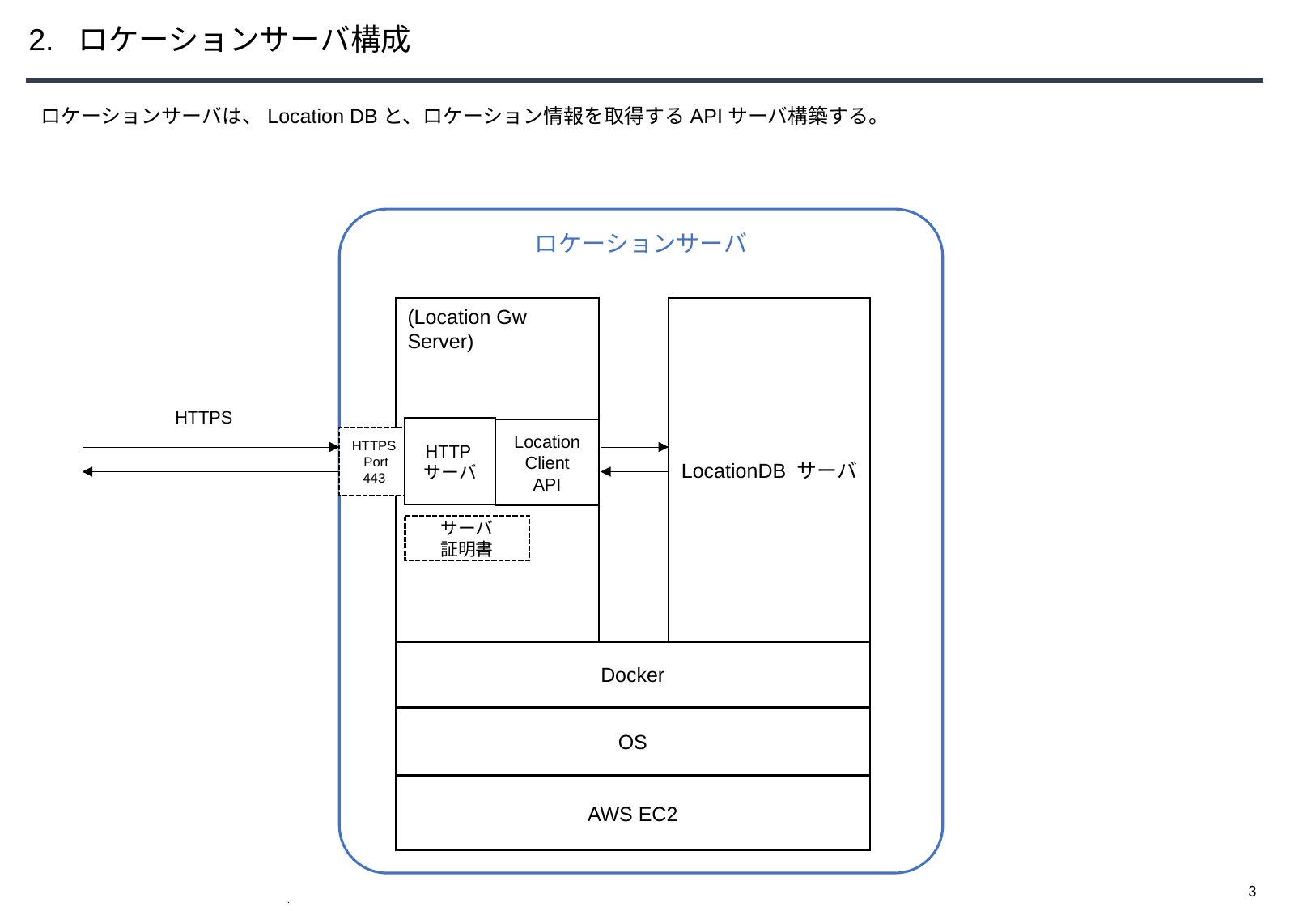

2.  ロケーションサーバ構成
ロケーションサーバは、Location DBと、ロケーション情報を取得するAPIサーバ構築する。

ロケーションサーバ
(Location Gw
Server)
LocationDB サーバ
HTTPS
HTTPサーバ
Location
Client
API
HTTPS
 Port
443
サーバ
証明書
Docker
OS
AWS EC2